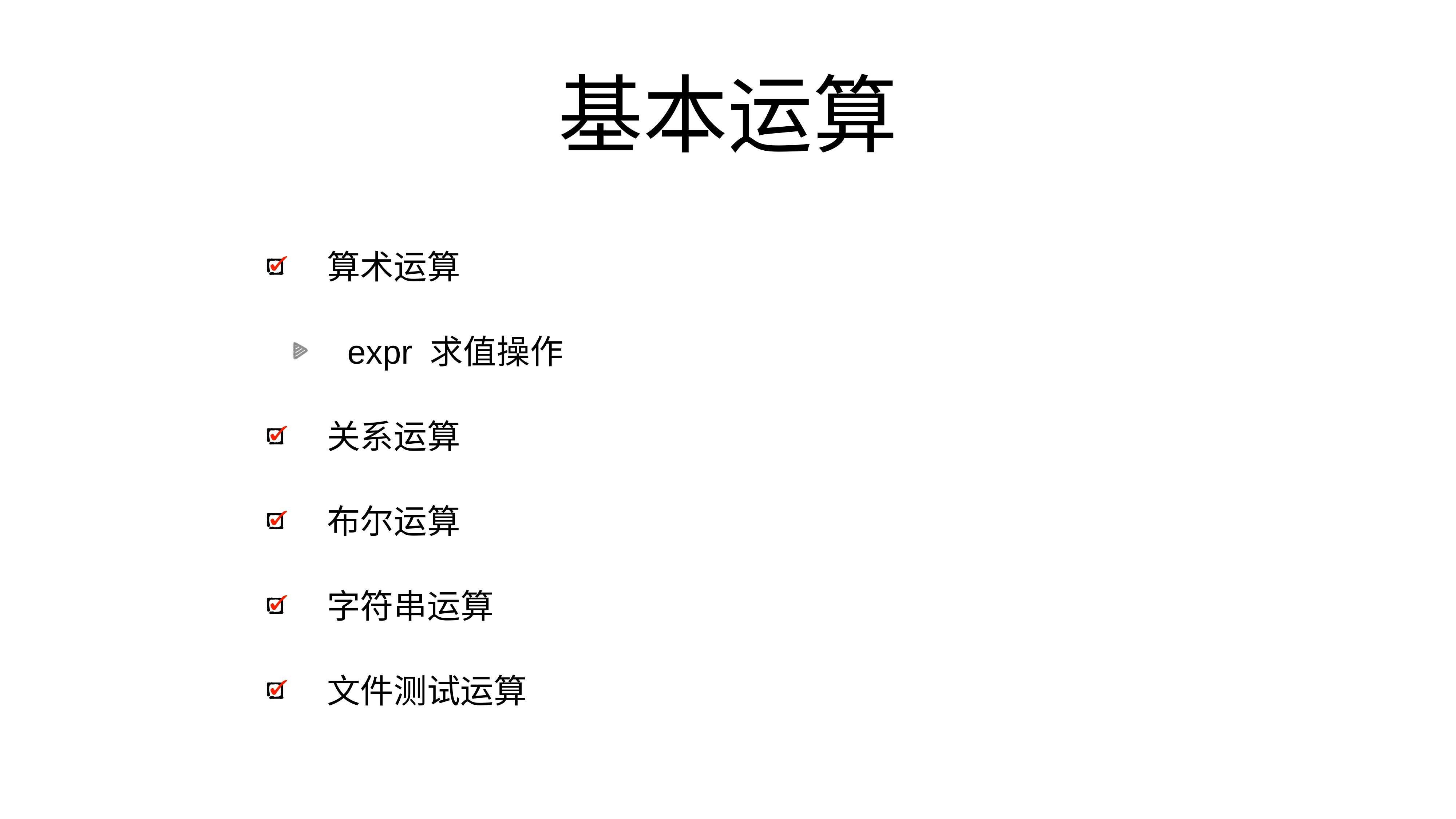

# 基本运算
算术运算
 expr 求值操作
关系运算
布尔运算
字符串运算
文件测试运算